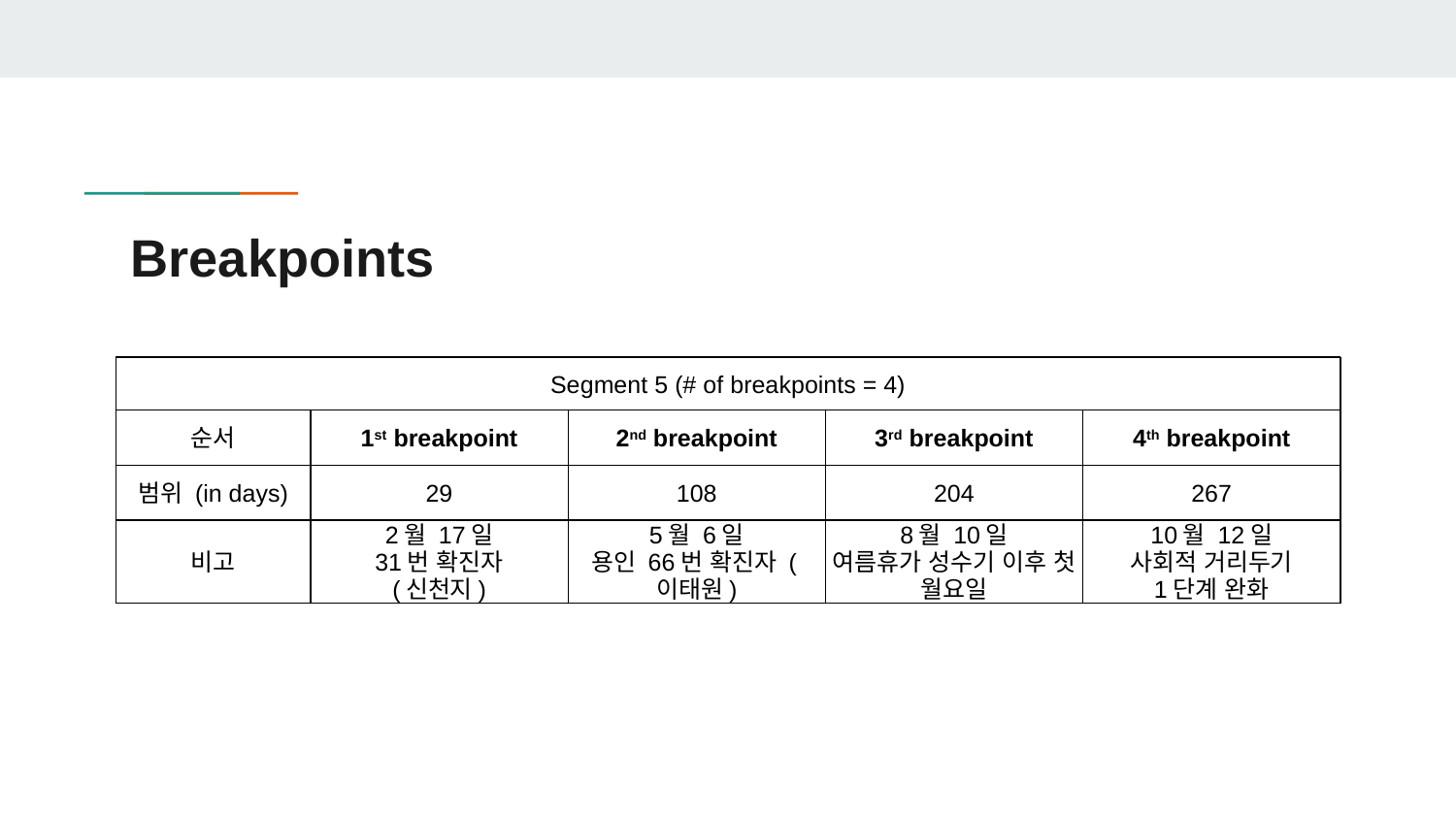

# Breakpoints
| Segment 5 (# of breakpoints = 4) |  |  |  |  |
| --- | --- | --- | --- | --- |
| 순서 | 1st breakpoint | 2nd breakpoint | 3rd breakpoint | 4th breakpoint |
| 범위 (in days) | 29 | 108 | 204 | 267 |
| 비고 | 2월 17일 31번 확진자 (신천지) | 5월 6일 용인 66번 확진자 (이태원) | 8월 10일 여름휴가 성수기 이후 첫 월요일 | 10월 12일 사회적 거리두기 1단계 완화 |